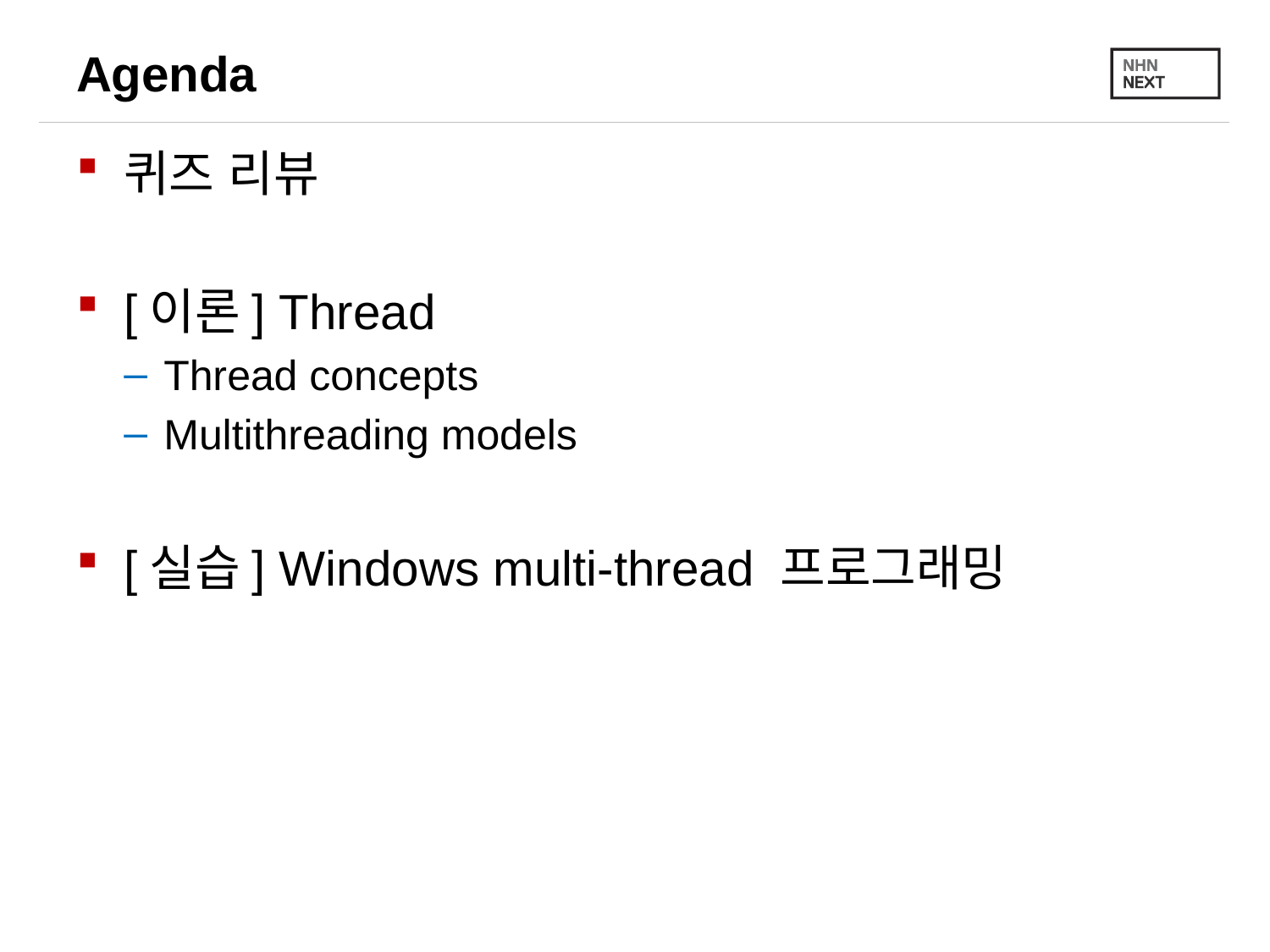

# Agenda
퀴즈 리뷰

[이론] Thread
Thread concepts
Multithreading models

[실습] Windows multi-thread 프로그래밍